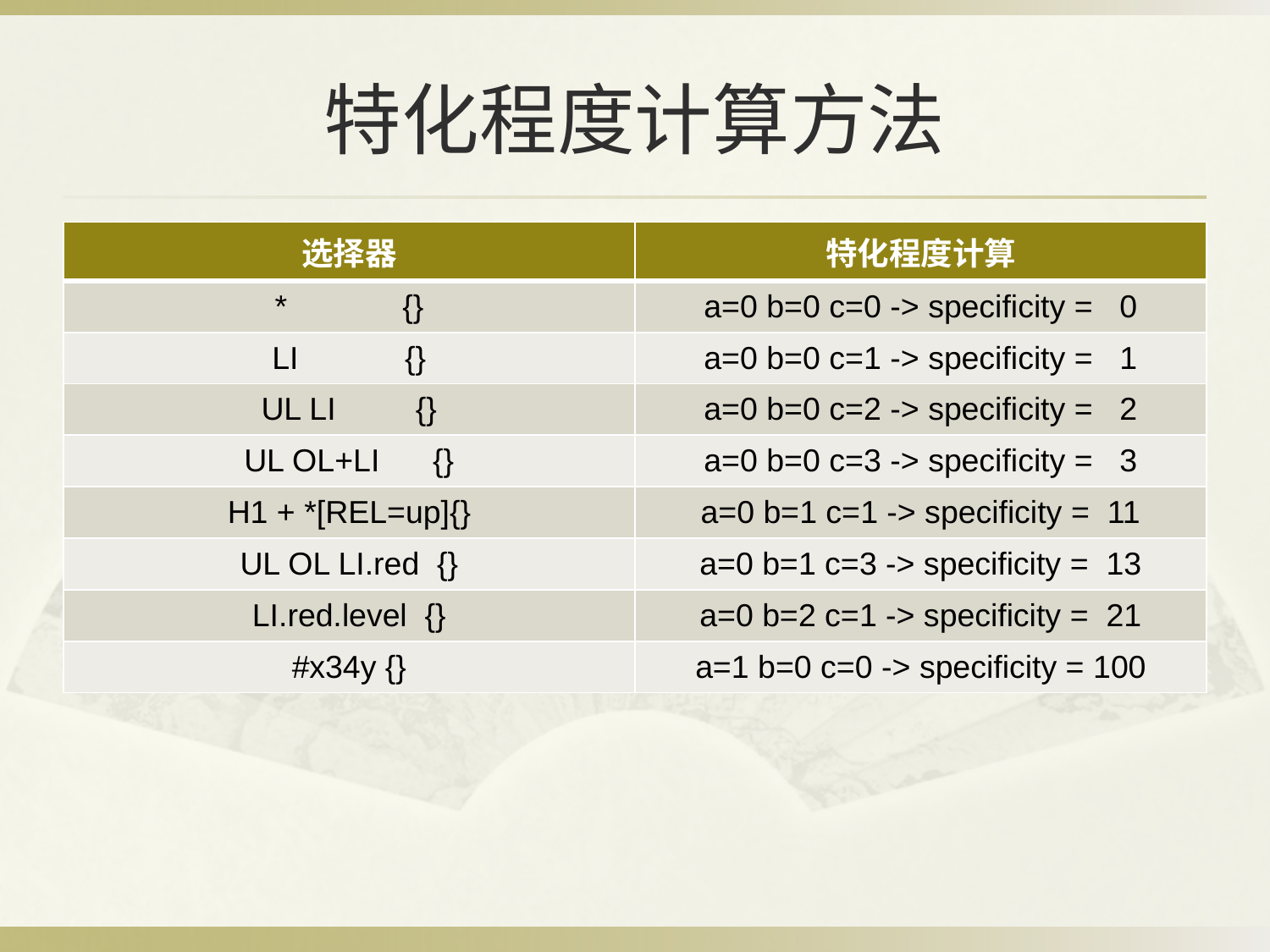

# 特化程度计算方法
| 选择器 | 特化程度计算 |
| --- | --- |
| \* {} | a=0 b=0 c=0 -> specificity = 0 |
| LI {} | a=0 b=0 c=1 -> specificity = 1 |
| UL LI {} | a=0 b=0 c=2 -> specificity = 2 |
| UL OL+LI {} | a=0 b=0 c=3 -> specificity = 3 |
| H1 + \*[REL=up]{} | a=0 b=1 c=1 -> specificity = 11 |
| UL OL LI.red {} | a=0 b=1 c=3 -> specificity = 13 |
| LI.red.level {} | a=0 b=2 c=1 -> specificity = 21 |
| #x34y {} | a=1 b=0 c=0 -> specificity = 100 |